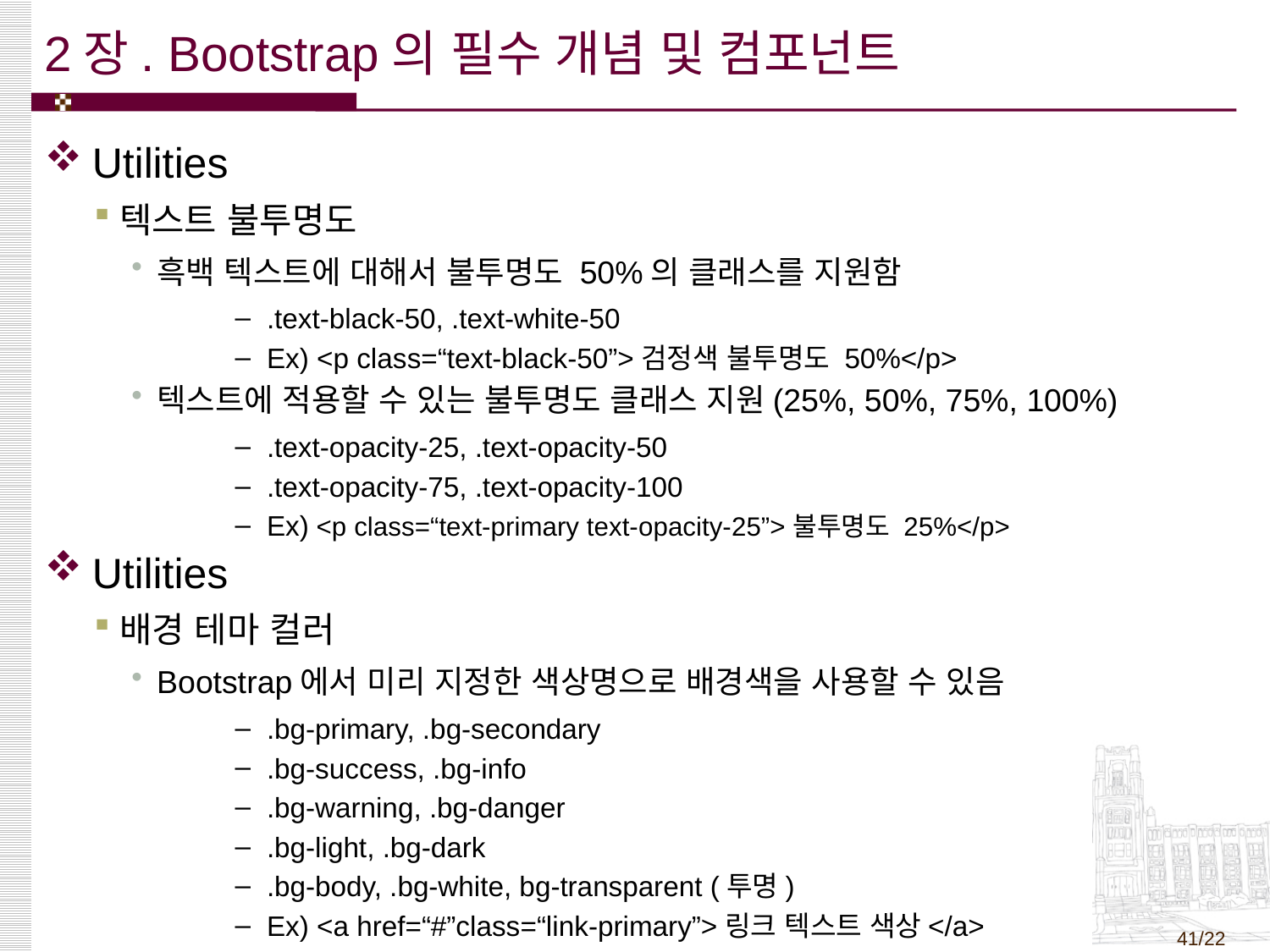

# 2장. Bootstrap의 필수 개념 및 컴포넌트
Utilities
텍스트 불투명도
흑백 텍스트에 대해서 불투명도 50%의 클래스를 지원함
.text-black-50, .text-white-50
Ex) <p class=“text-black-50”>검정색 불투명도 50%</p>
텍스트에 적용할 수 있는 불투명도 클래스 지원(25%, 50%, 75%, 100%)
.text-opacity-25, .text-opacity-50
.text-opacity-75, .text-opacity-100
Ex) <p class=“text-primary text-opacity-25”>불투명도 25%</p>
Utilities
배경 테마 컬러
Bootstrap에서 미리 지정한 색상명으로 배경색을 사용할 수 있음
.bg-primary, .bg-secondary
.bg-success, .bg-info
.bg-warning, .bg-danger
.bg-light, .bg-dark
.bg-body, .bg-white, bg-transparent (투명)
Ex) <a href=“#”class=“link-primary”>링크 텍스트 색상</a>